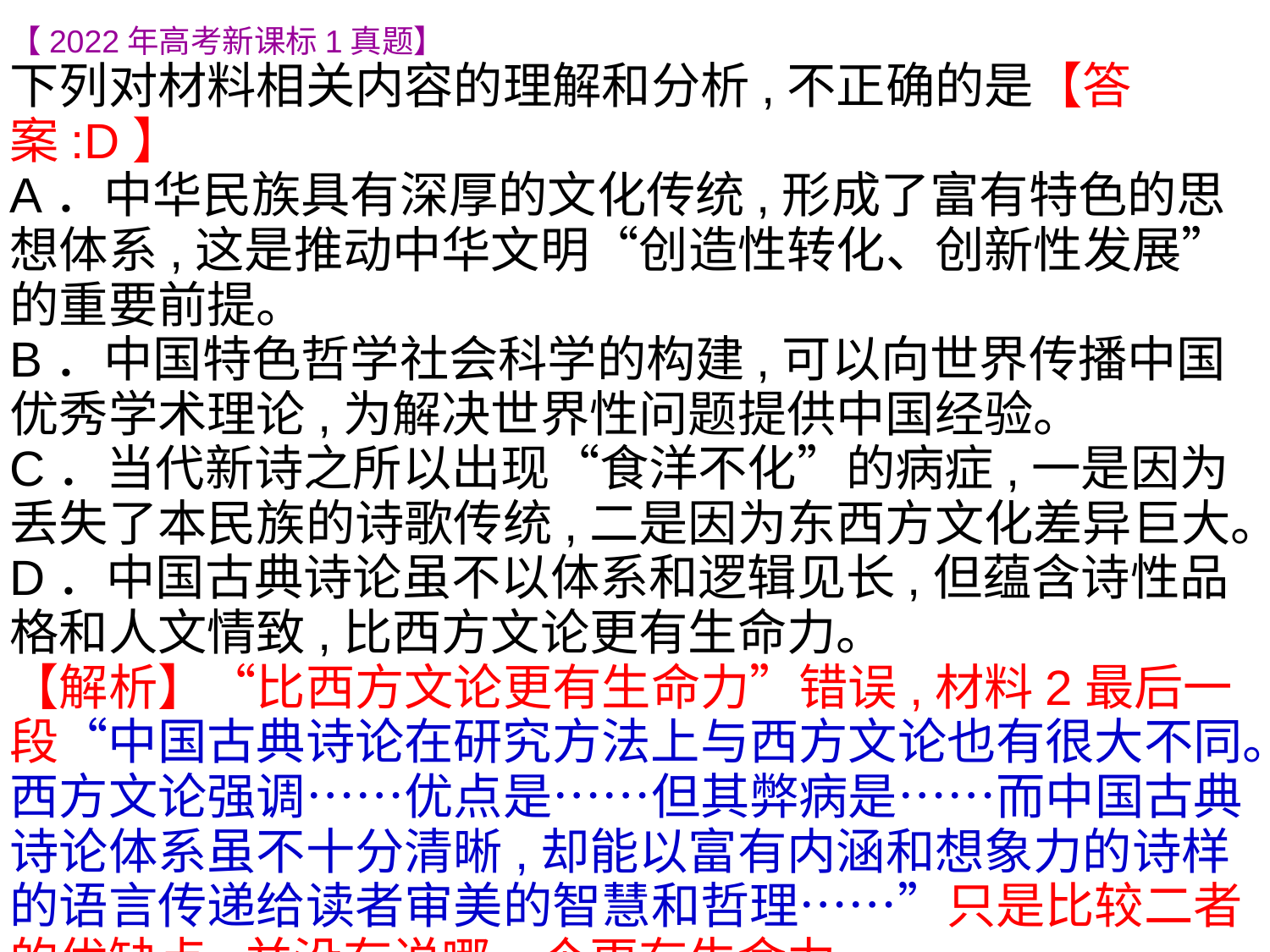

【2022年高考新课标1真题】
下列对材料相关内容的理解和分析,不正确的是【答案:D】
A．中华民族具有深厚的文化传统,形成了富有特色的思想体系,这是推动中华文明“创造性转化、创新性发展”的重要前提。
B．中国特色哲学社会科学的构建,可以向世界传播中国优秀学术理论,为解决世界性问题提供中国经验。
C．当代新诗之所以出现“食洋不化”的病症,一是因为丢失了本民族的诗歌传统,二是因为东西方文化差异巨大。
D．中国古典诗论虽不以体系和逻辑见长,但蕴含诗性品格和人文情致,比西方文论更有生命力。
【解析】“比西方文论更有生命力”错误,材料2最后一段“中国古典诗论在研究方法上与西方文论也有很大不同。西方文论强调……优点是……但其弊病是……而中国古典诗论体系虽不十分清晰,却能以富有内涵和想象力的诗样的语言传递给读者审美的智慧和哲理……”只是比较二者的优缺点,并没有说哪一个更有生命力。